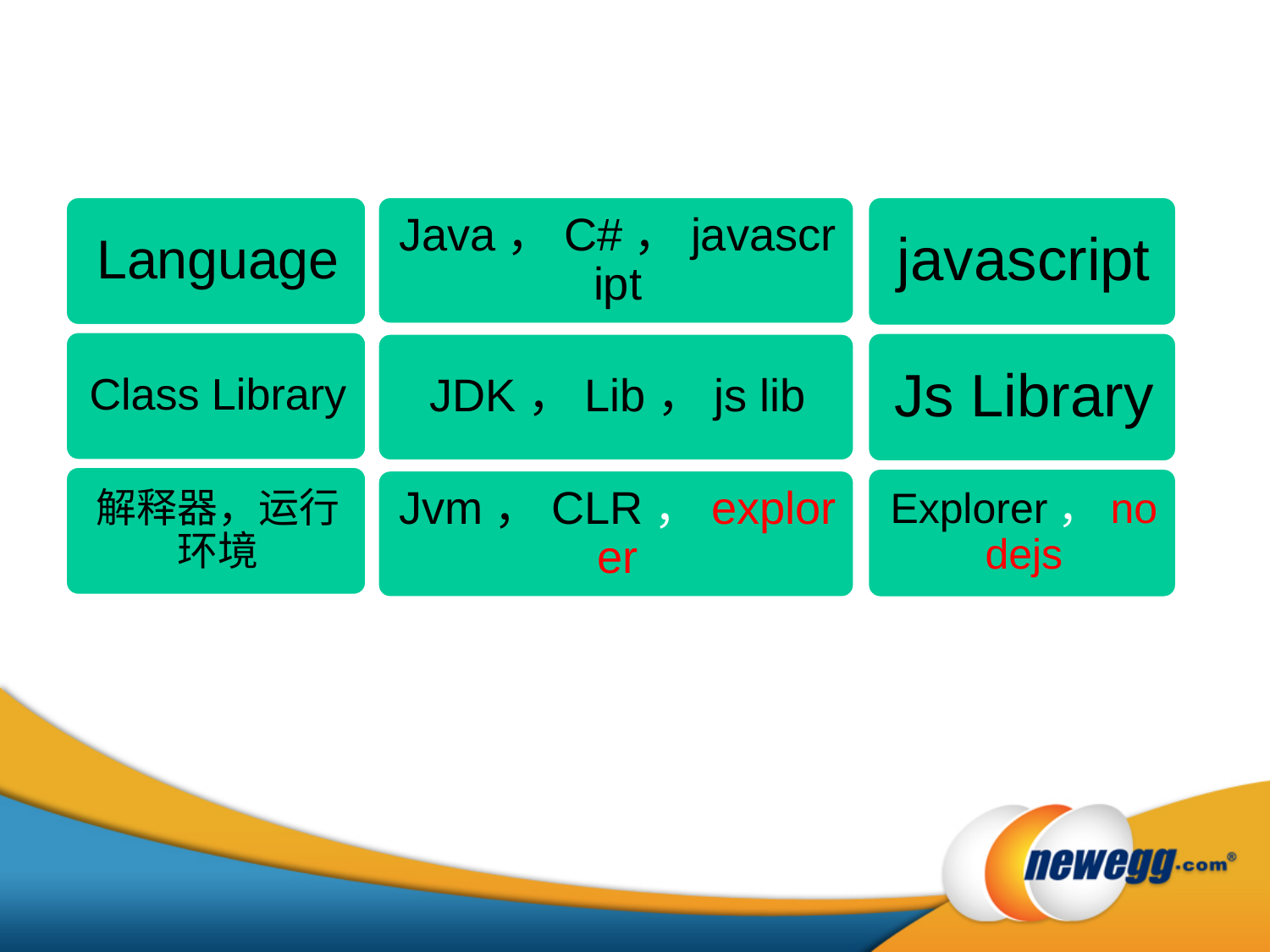

#
Language
Class Library
解释器，运行环境
Java，C#，javascript
JDK，Lib，js lib
Jvm，CLR，explorer
javascript
Js Library
Explorer，nodejs